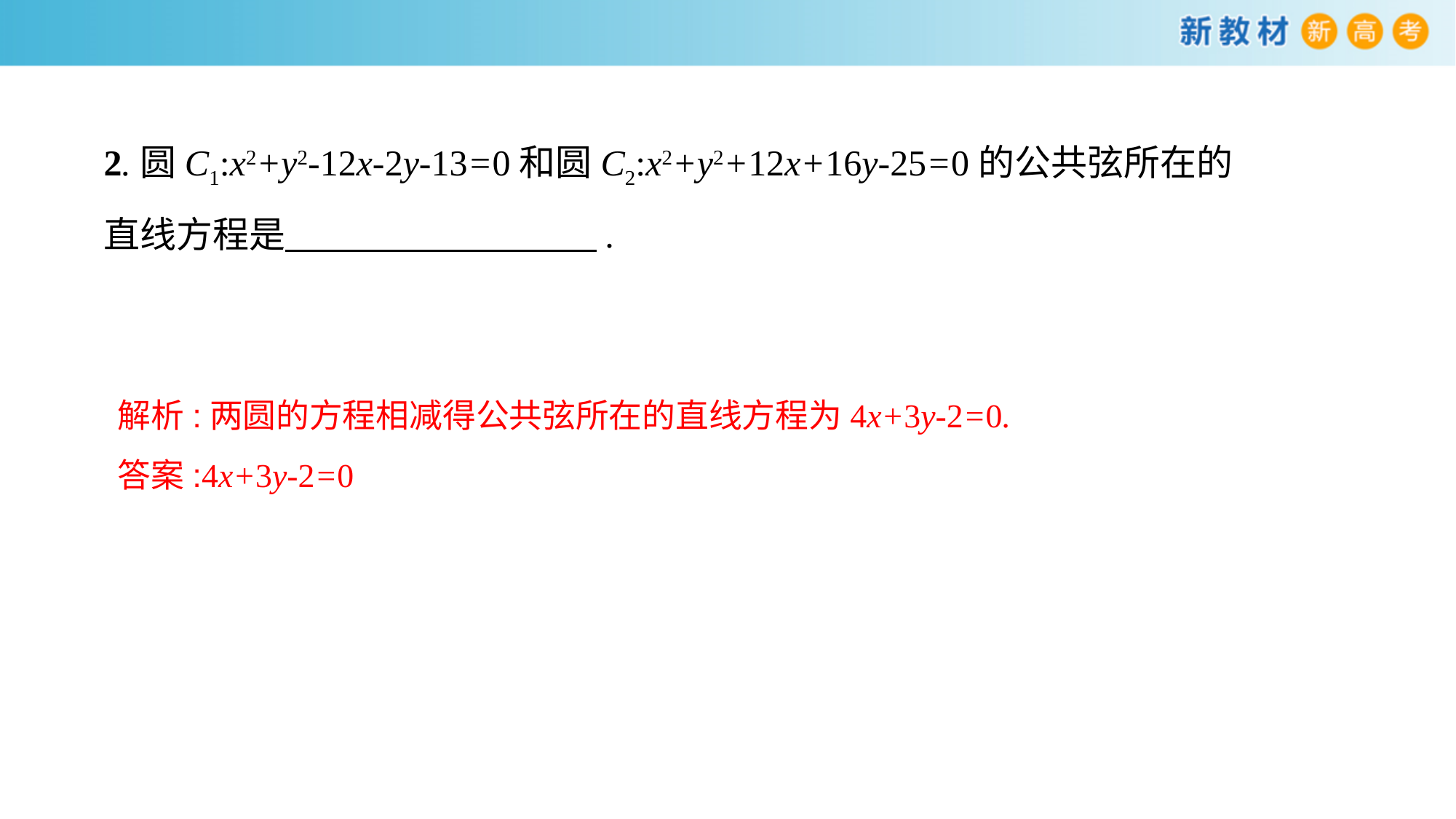

2.圆C1:x2+y2-12x-2y-13=0和圆C2:x2+y2+12x+16y-25=0的公共弦所在的直线方程是　                           .
解析:两圆的方程相减得公共弦所在的直线方程为4x+3y-2=0.
答案:4x+3y-2=0